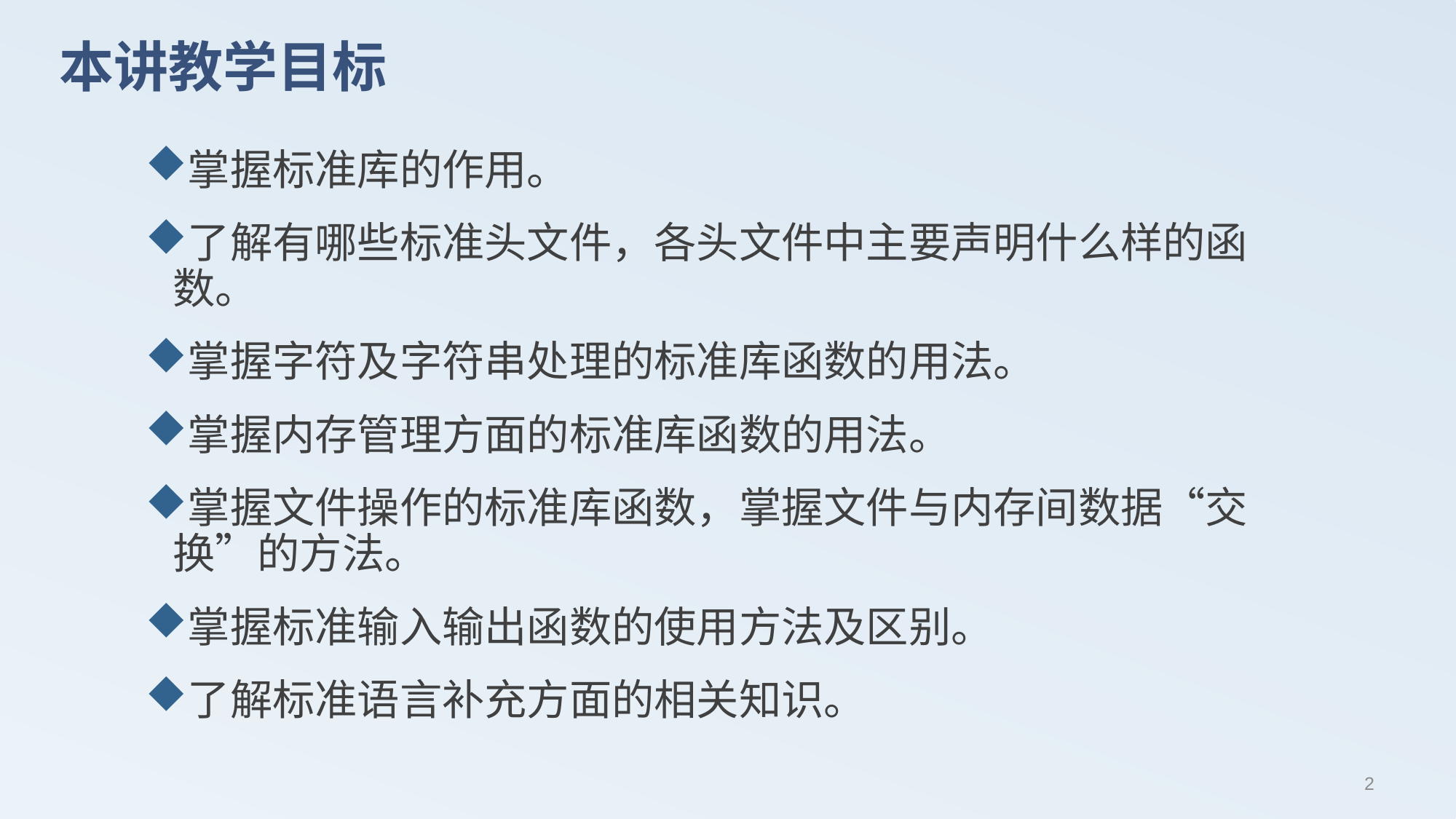

# 本讲教学目标
掌握标准库的作用。
了解有哪些标准头文件，各头文件中主要声明什么样的函数。
掌握字符及字符串处理的标准库函数的用法。
掌握内存管理方面的标准库函数的用法。
掌握文件操作的标准库函数，掌握文件与内存间数据“交换”的方法。
掌握标准输入输出函数的使用方法及区别。
了解标准语言补充方面的相关知识。